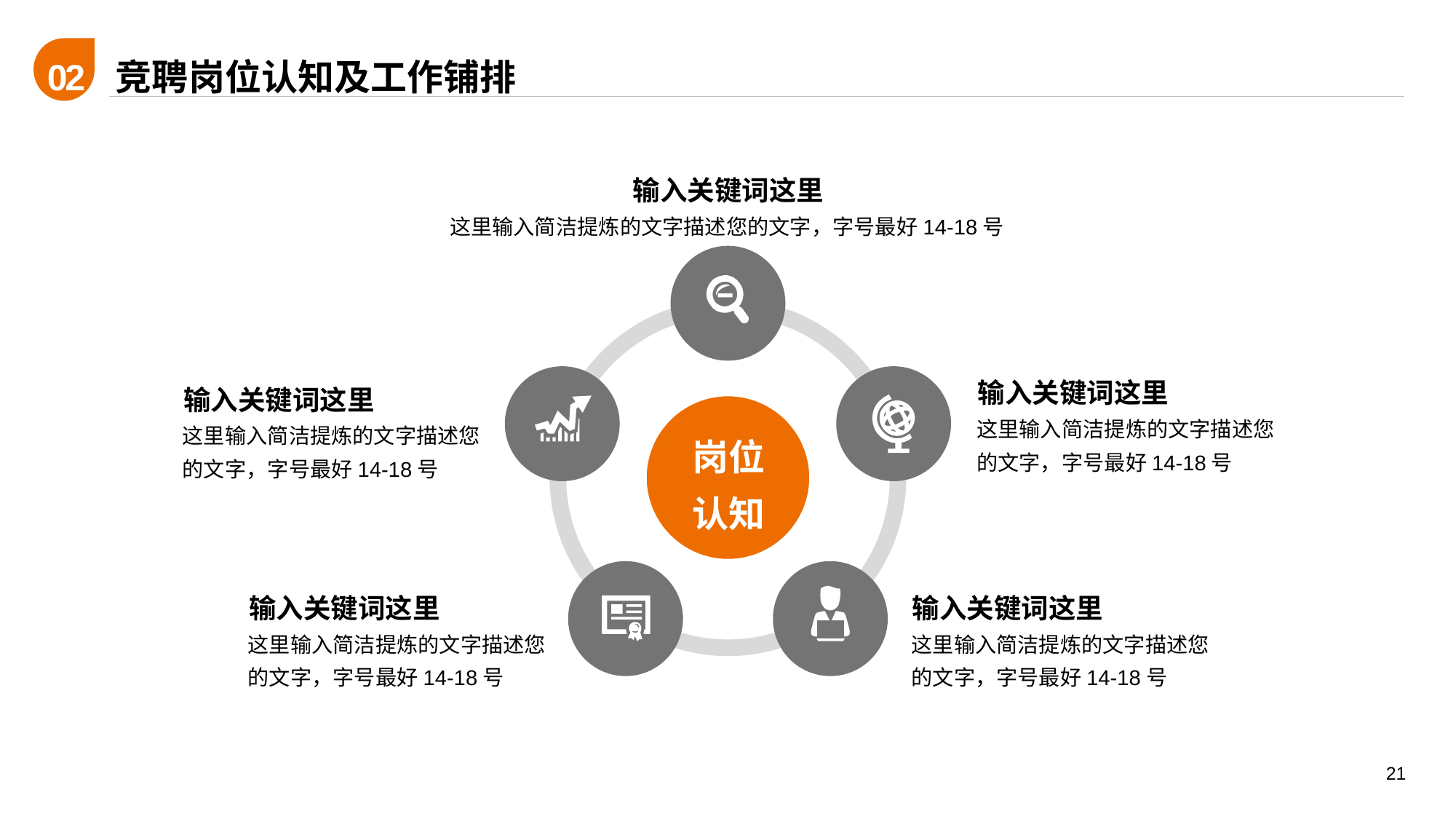

竞聘岗位认知及工作铺排
02
输入关键词这里
这里输入简洁提炼的文字描述您的文字，字号最好14-18号

输入关键词这里
这里输入简洁提炼的文字描述您的文字，字号最好14-18号
输入关键词这里
这里输入简洁提炼的文字描述您的文字，字号最好14-18号

岗位
认知
输入关键词这里
这里输入简洁提炼的文字描述您的文字，字号最好14-18号
输入关键词这里
这里输入简洁提炼的文字描述您的文字，字号最好14-18号